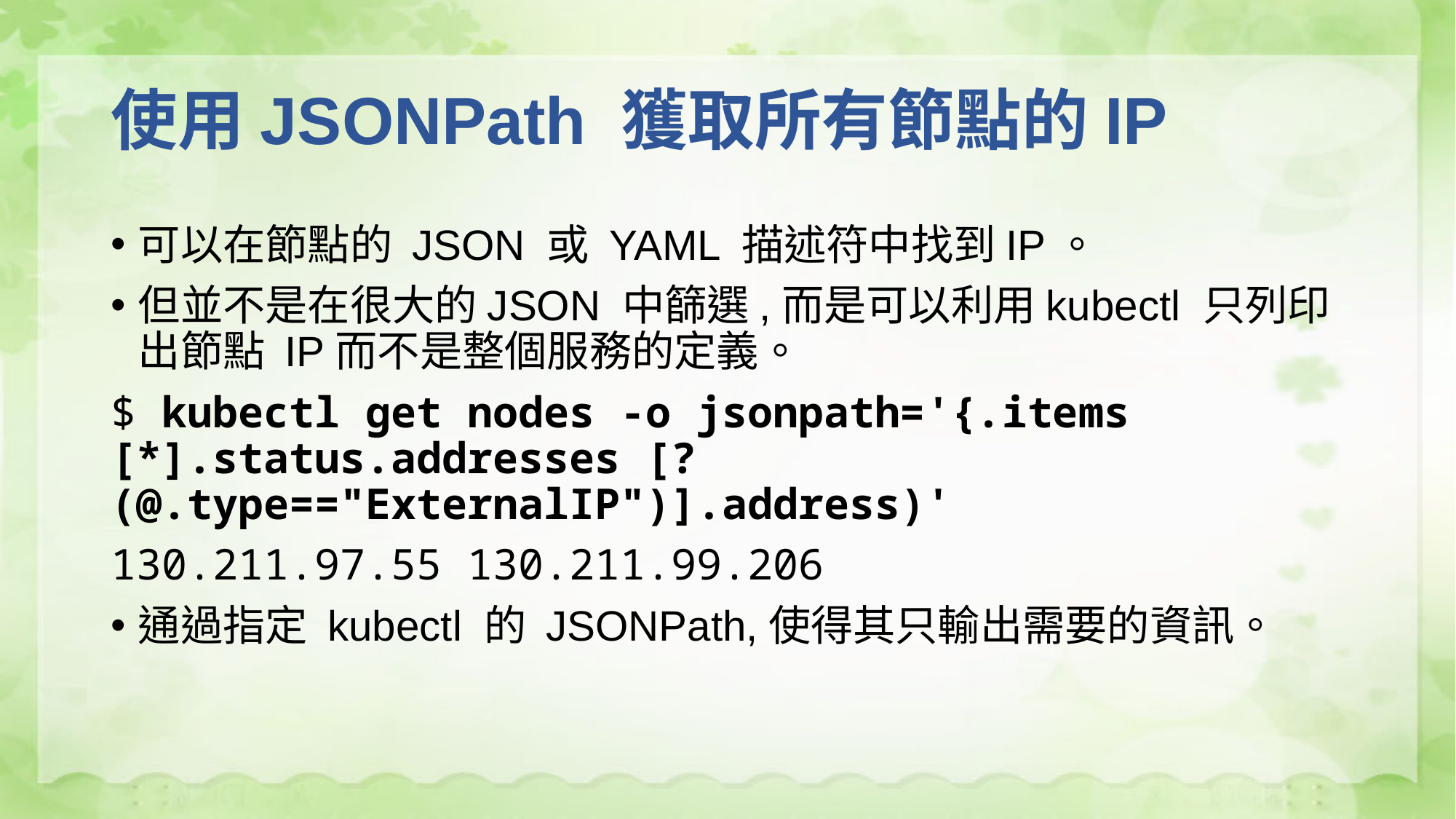

# 使用JSONPath 獲取所有節點的IP
可以在節點的 JSON 或 YAML 描述符中找到IP。
但並不是在很大的JSON 中篩選,而是可以利用kubectl 只列印出節點 IP而不是整個服務的定義。
$ kubectl get nodes -o jsonpath='{.items [*].status.addresses [? (@.type=="ExternalIP")].address)'
130.211.97.55 130.211.99.206
通過指定 kubectl 的 JSONPath,使得其只輸出需要的資訊。